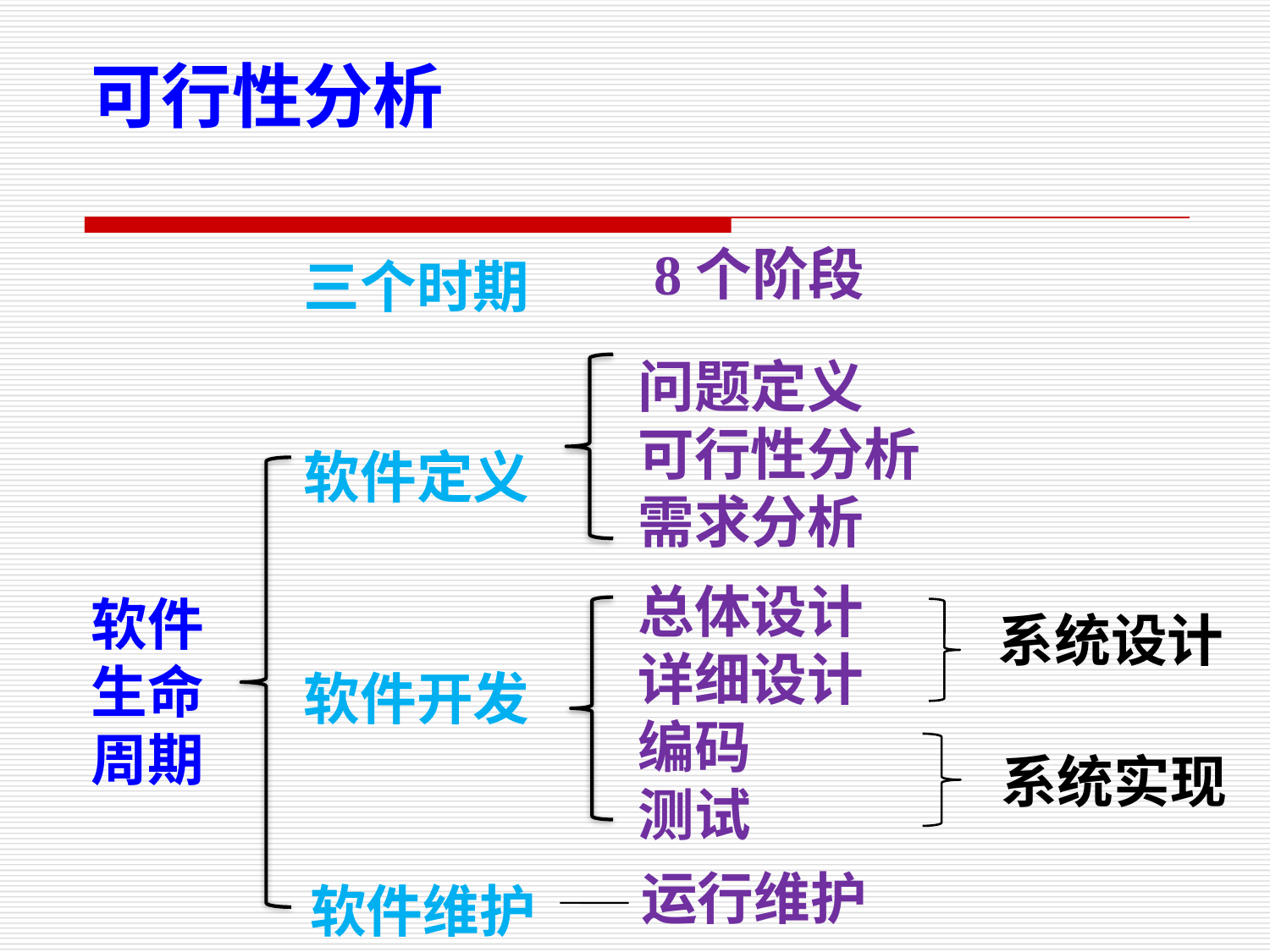

可行性分析
8个阶段
三个时期
问题定义
可行性分析
需求分析

软件定义

总体设计
详细设计
编码
测试
软件生命周期

系统设计
软件开发

系统实现
运行维护
软件维护